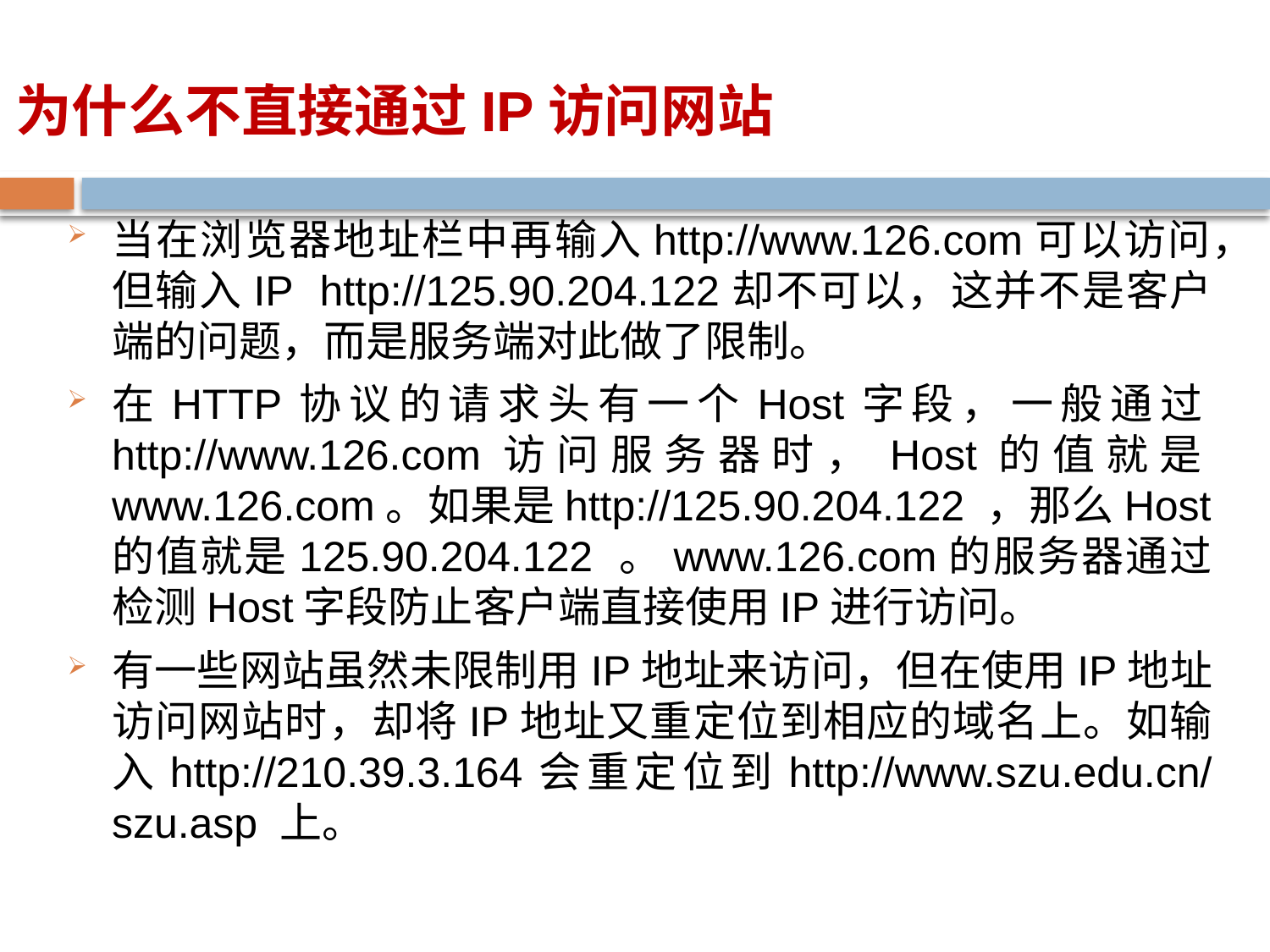

# 为什么不直接通过IP访问网站
当在浏览器地址栏中再输入http://www.126.com可以访问，但输入IP  http://125.90.204.122却不可以，这并不是客户端的问题，而是服务端对此做了限制。
在HTTP协议的请求头有一个Host字段，一般通过http://www.126.com访问服务器时，Host的值就是www.126.com。如果是http://125.90.204.122 ，那么Host的值就是125.90.204.122 。www.126.com的服务器通过检测Host字段防止客户端直接使用IP进行访问。
有一些网站虽然未限制用IP地址来访问，但在使用IP地址访问网站时，却将IP地址又重定位到相应的域名上。如输入http://210.39.3.164会重定位到http://www.szu.edu.cn/szu.asp 上。